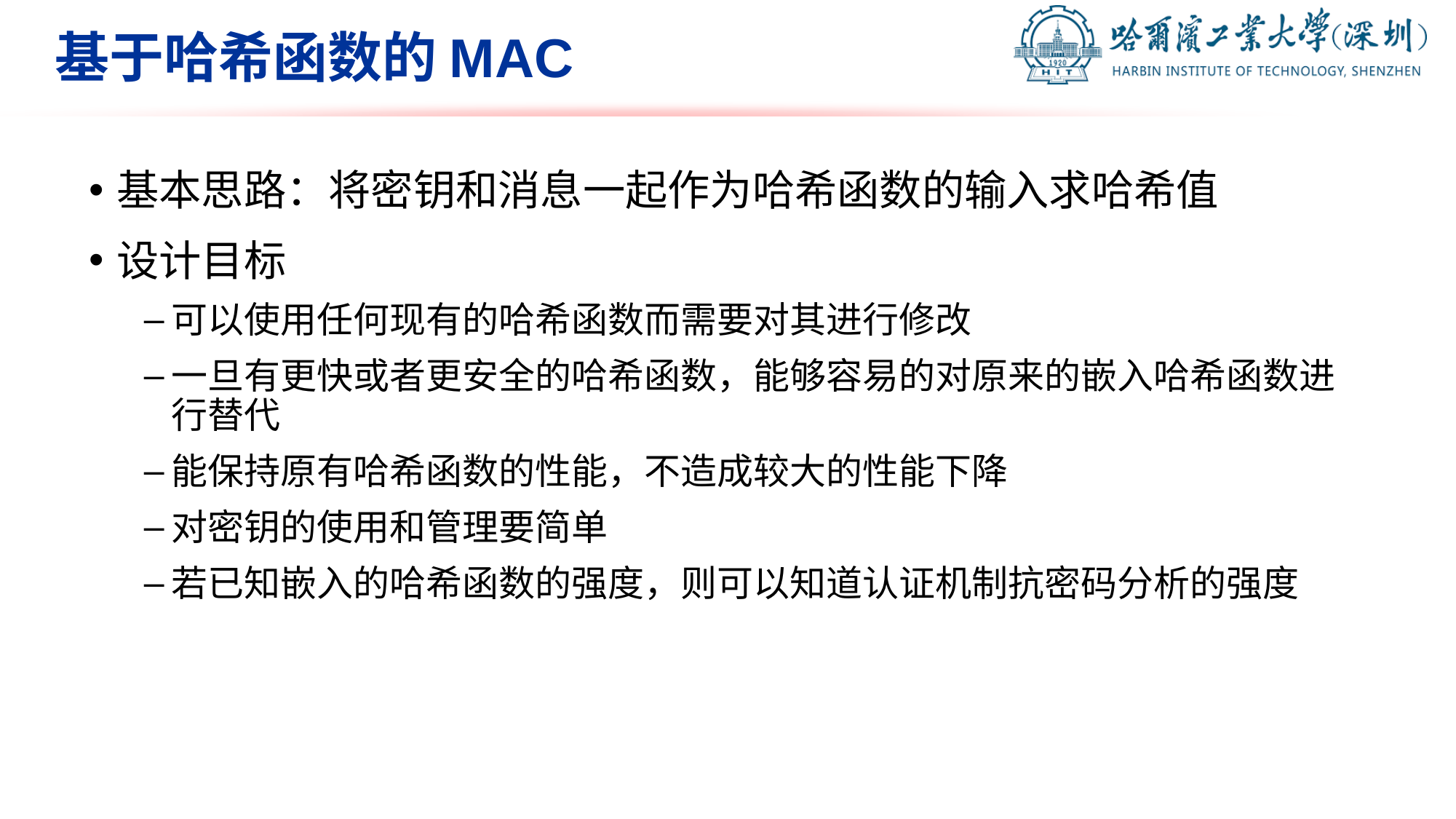

# 基于哈希函数的MAC
基本思路：将密钥和消息一起作为哈希函数的输入求哈希值
设计目标
可以使用任何现有的哈希函数而需要对其进行修改
一旦有更快或者更安全的哈希函数，能够容易的对原来的嵌入哈希函数进行替代
能保持原有哈希函数的性能，不造成较大的性能下降
对密钥的使用和管理要简单
若已知嵌入的哈希函数的强度，则可以知道认证机制抗密码分析的强度